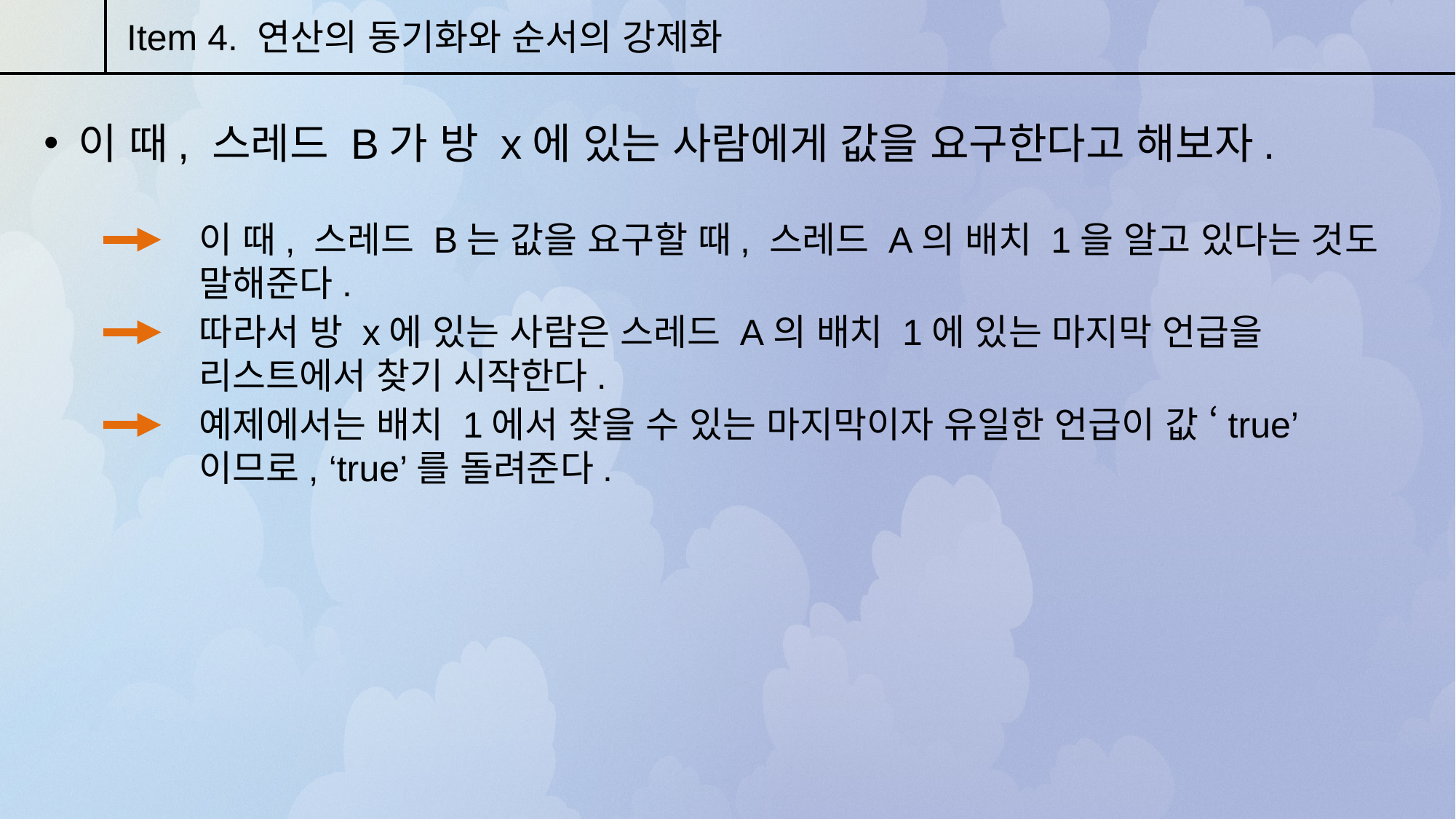

Item 4. 연산의 동기화와 순서의 강제화
이 때, 스레드 B가 방 x에 있는 사람에게 값을 요구한다고 해보자.
이 때, 스레드 B는 값을 요구할 때, 스레드 A의 배치 1을 알고 있다는 것도 말해준다.
따라서 방 x에 있는 사람은 스레드 A의 배치 1에 있는 마지막 언급을 리스트에서 찾기 시작한다.
예제에서는 배치 1에서 찾을 수 있는 마지막이자 유일한 언급이 값 ‘true’이므로, ‘true’를 돌려준다.